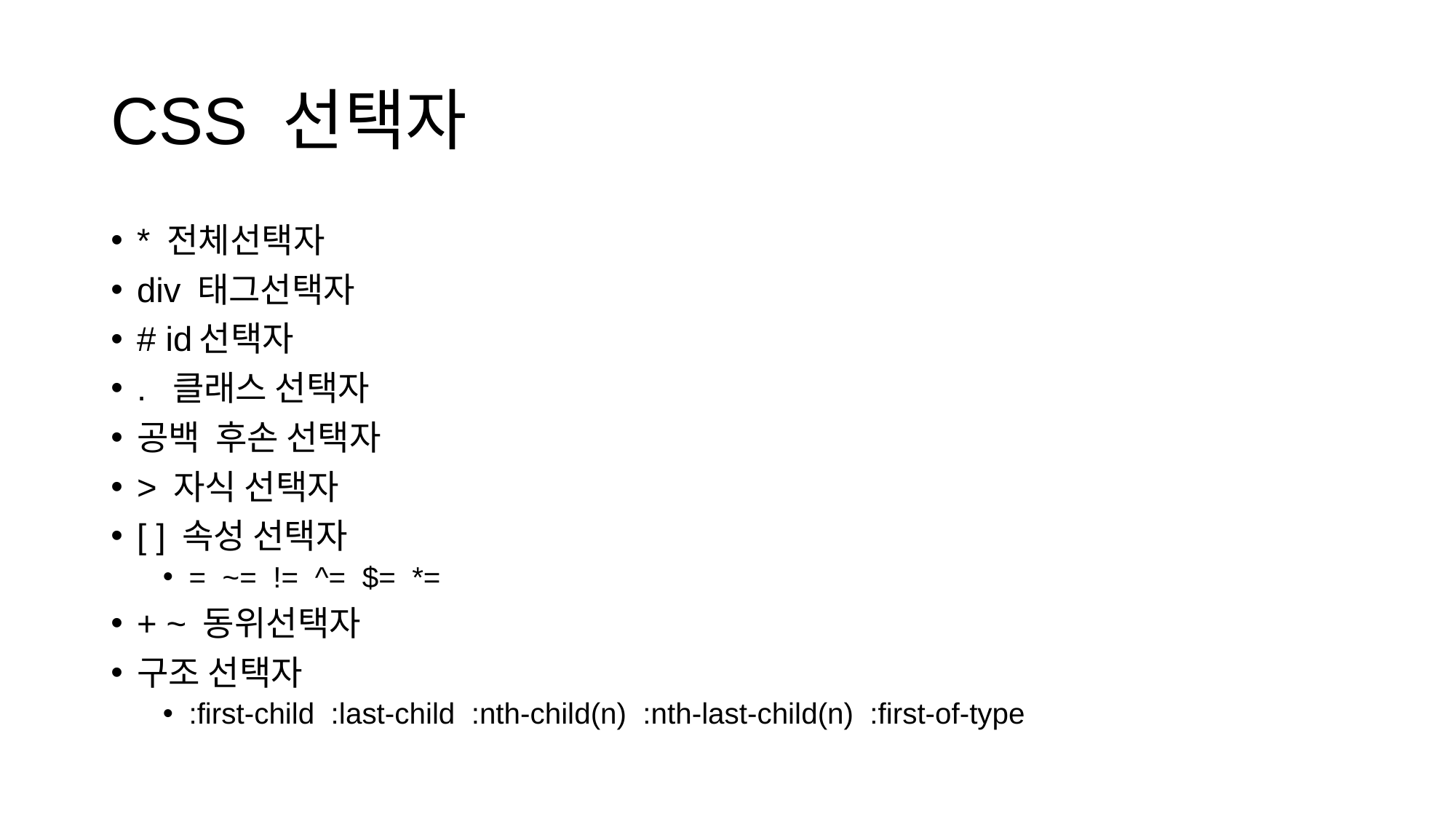

# CSS 선택자
* 전체선택자
div 태그선택자
# id선택자
.  클래스 선택자
공백  후손 선택자
> 자식 선택자
[ ] 속성 선택자
=  ~=  !=  ^=  $=  *=
+ ~ 동위선택자
구조 선택자
:first-child  :last-child  :nth-child(n)  :nth-last-child(n)  :first-of-type